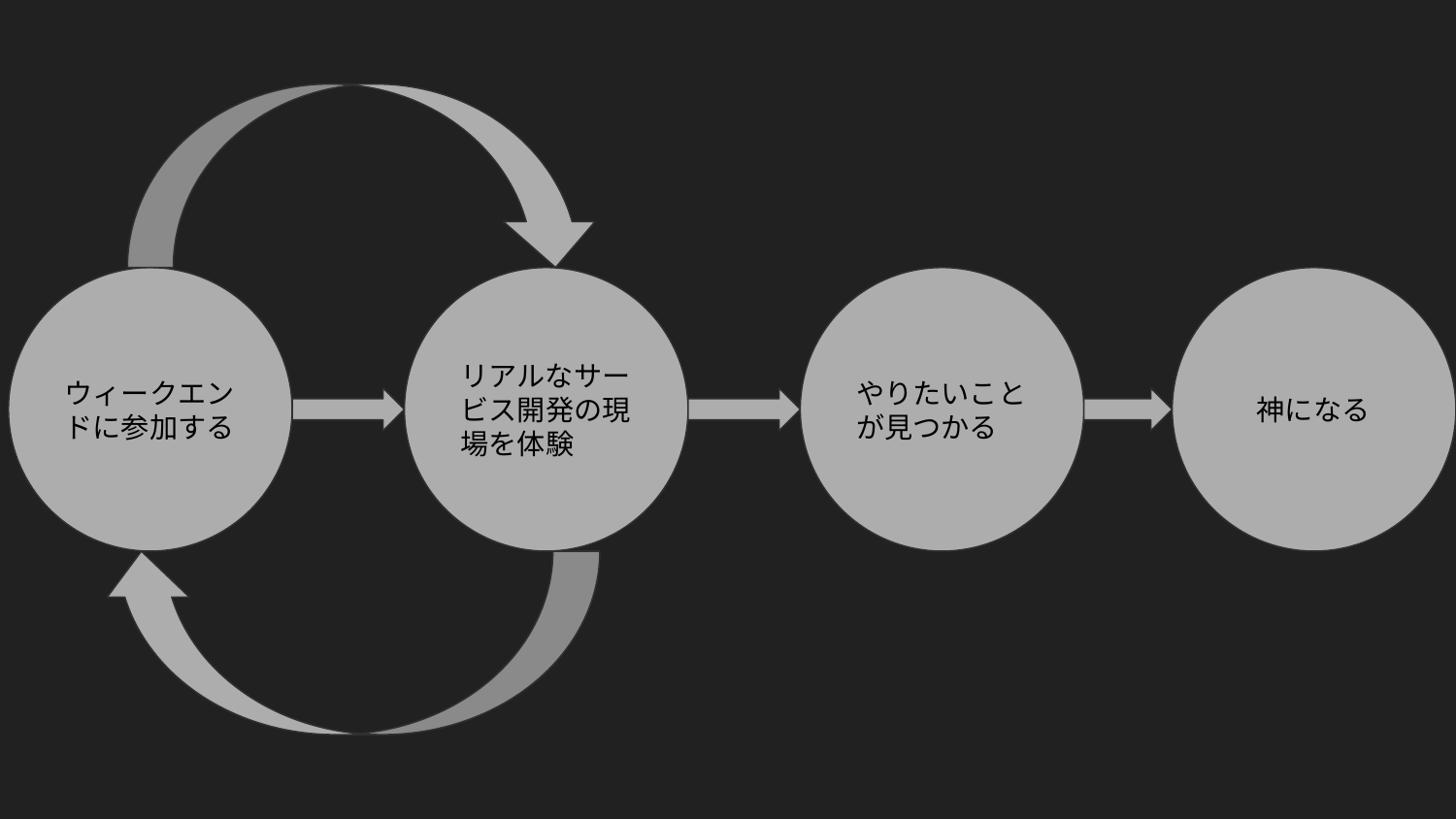

ウィークエンドに参加する
リアルなサービス開発の現場を体験
やりたいことが見つかる
　神になる